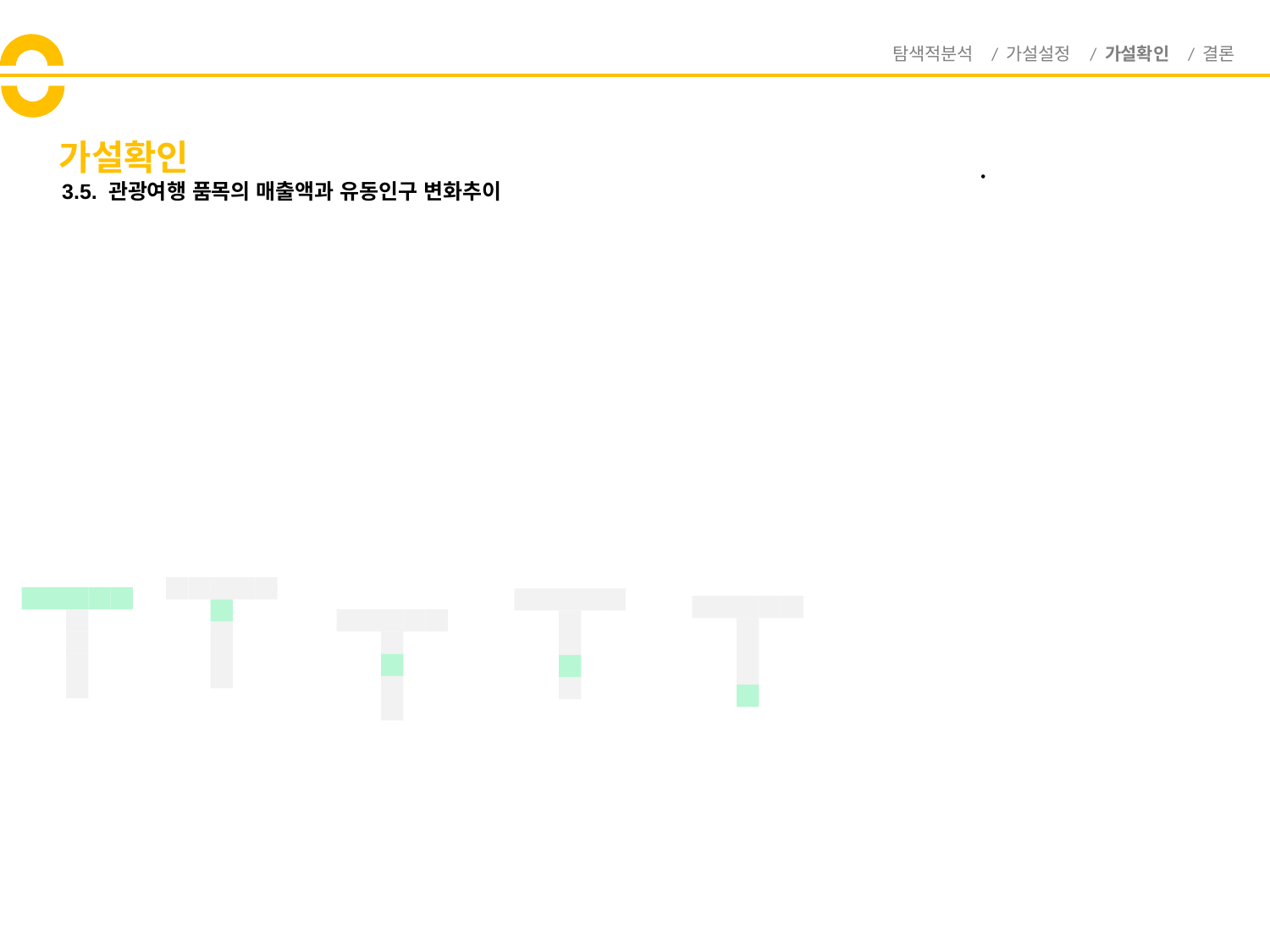

탐색적분석   / 가설설정   / 가설확인   / 결론

# 가설확인

3.5. 관광여행 품목의 매출액과 유동인구 변화추이